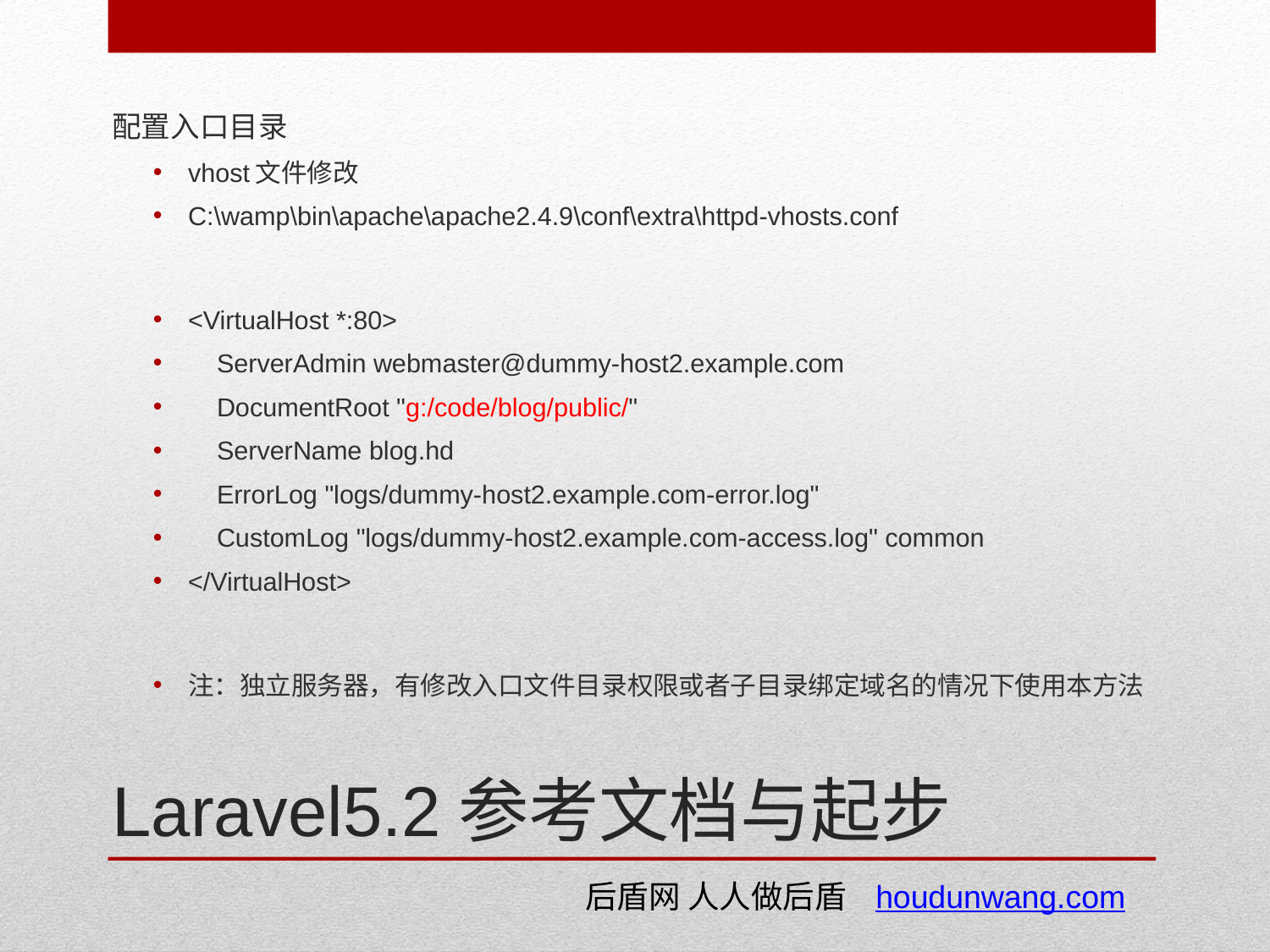

配置入口目录
vhost文件修改
C:\wamp\bin\apache\apache2.4.9\conf\extra\httpd-vhosts.conf

<VirtualHost *:80>
    ServerAdmin webmaster@dummy-host2.example.com
    DocumentRoot "g:/code/blog/public/"
    ServerName blog.hd
    ErrorLog "logs/dummy-host2.example.com-error.log"
    CustomLog "logs/dummy-host2.example.com-access.log" common
</VirtualHost>

注：独立服务器，有修改入口文件目录权限或者子目录绑定域名的情况下使用本方法
Laravel5.2参考文档与起步